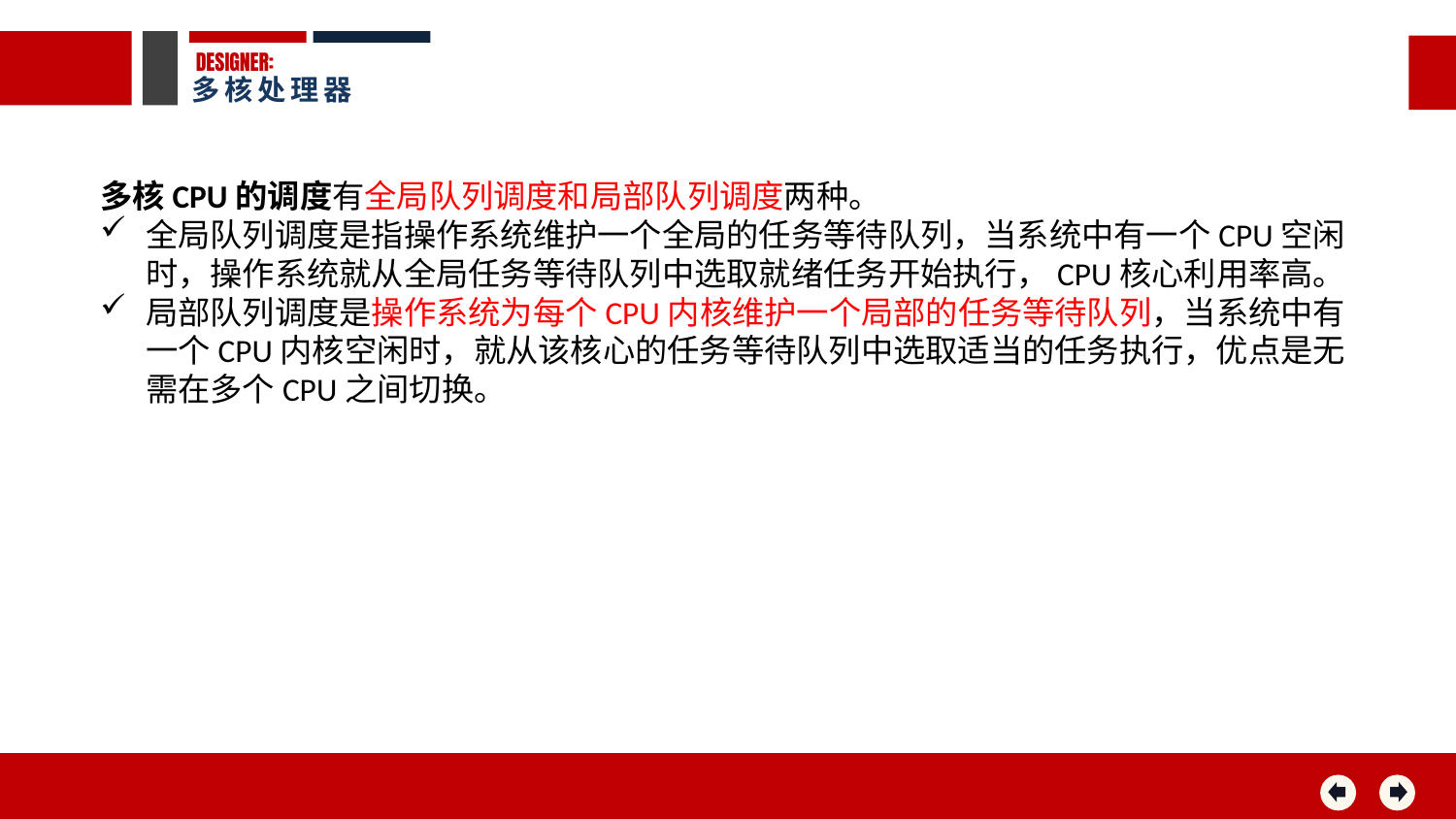

DESIGNER:
多核处理器
多核CPU的调度有全局队列调度和局部队列调度两种。
全局队列调度是指操作系统维护一个全局的任务等待队列，当系统中有一个CPU空闲时，操作系统就从全局任务等待队列中选取就绪任务开始执行，CPU核心利用率高。
局部队列调度是操作系统为每个CPU内核维护一个局部的任务等待队列，当系统中有一个CPU内核空闲时，就从该核心的任务等待队列中选取适当的任务执行，优点是无需在多个CPU之间切换。